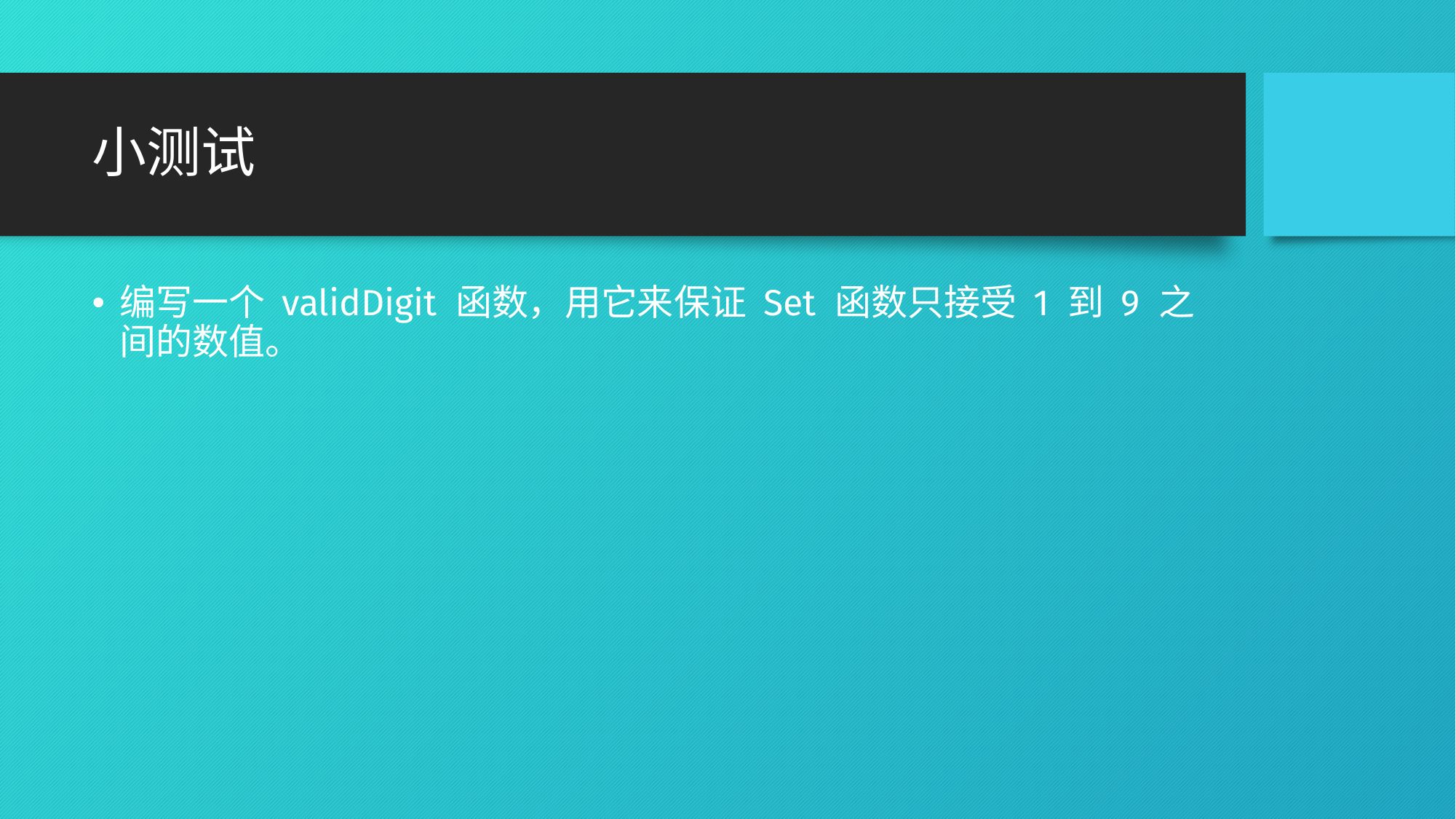

# 小测试
编写一个 validDigit 函数，用它来保证 Set 函数只接受 1 到 9 之间的数值。